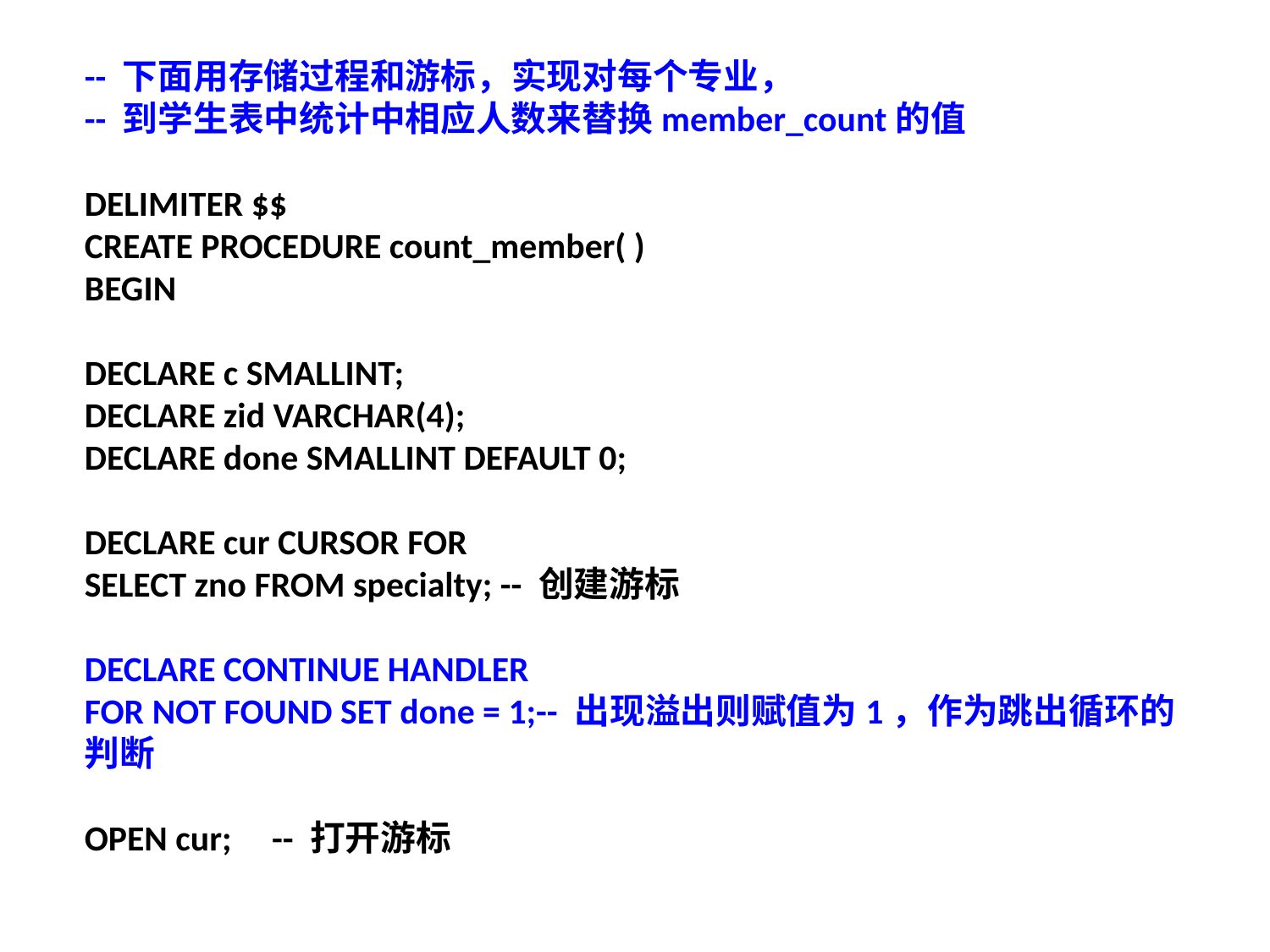

-- 下面用存储过程和游标，实现对每个专业，
-- 到学生表中统计中相应人数来替换member_count的值

DELIMITER $$
CREATE PROCEDURE count_member( )
BEGIN

DECLARE c SMALLINT;
DECLARE zid VARCHAR(4);
DECLARE done SMALLINT DEFAULT 0;

DECLARE cur CURSOR FOR
SELECT zno FROM specialty; -- 创建游标

DECLARE CONTINUE HANDLER
FOR NOT FOUND SET done = 1;-- 出现溢出则赋值为1，作为跳出循环的判断

OPEN cur;     -- 打开游标